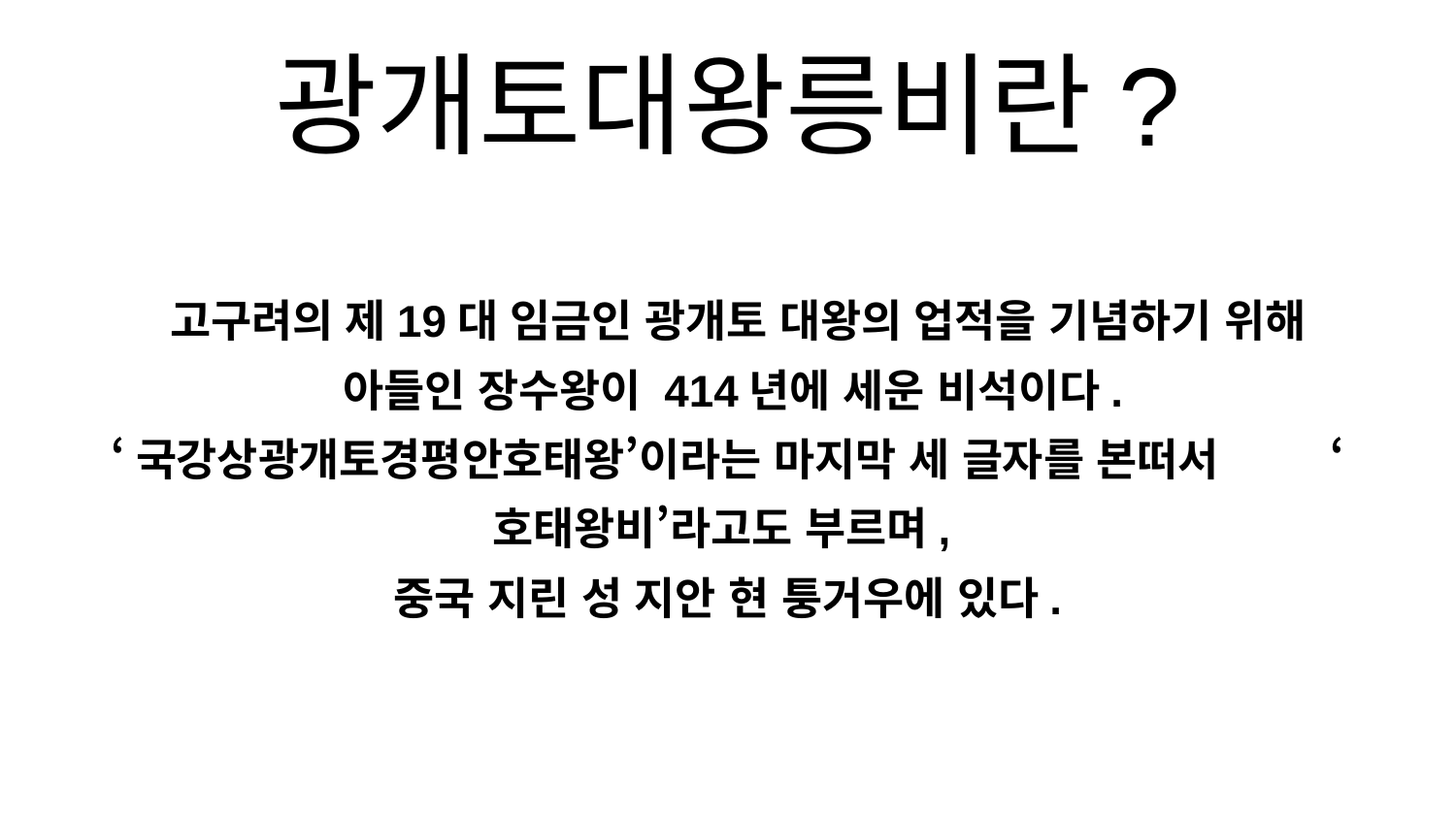

# 광개토대왕릉비란?

              고구려의 제19대 임금인 광개토 대왕의 업적을 기념하기 위해
 아들인 장수왕이 414년에 세운 비석이다.
‘국강상광개토경평안호태왕’이라는 마지막 세 글자를 본떠서         ‘호태왕비’라고도 부르며,
중국 지린 성 지안 현 퉁거우에 있다.